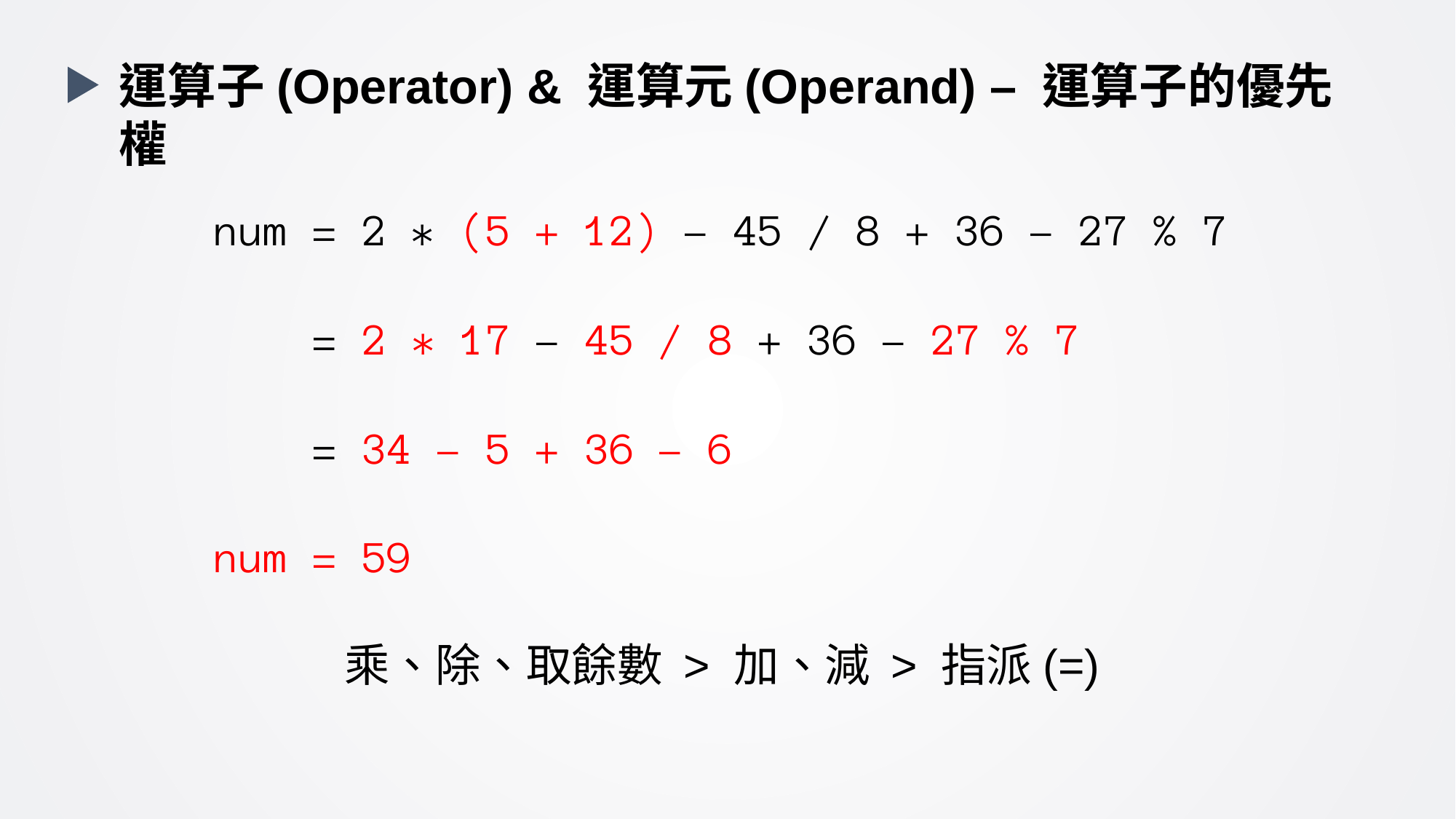

運算子(Operator) & 運算元(Operand) – 運算子的優先權

num = 2 * (5 + 12) – 45 / 8 + 36 – 27 % 7

    = 2 * 17 – 45 / 8 + 36 – 27 % 7

    = 34 – 5 + 36 – 6

num = 59

乘、除、取餘數 > 加、減 > 指派(=)